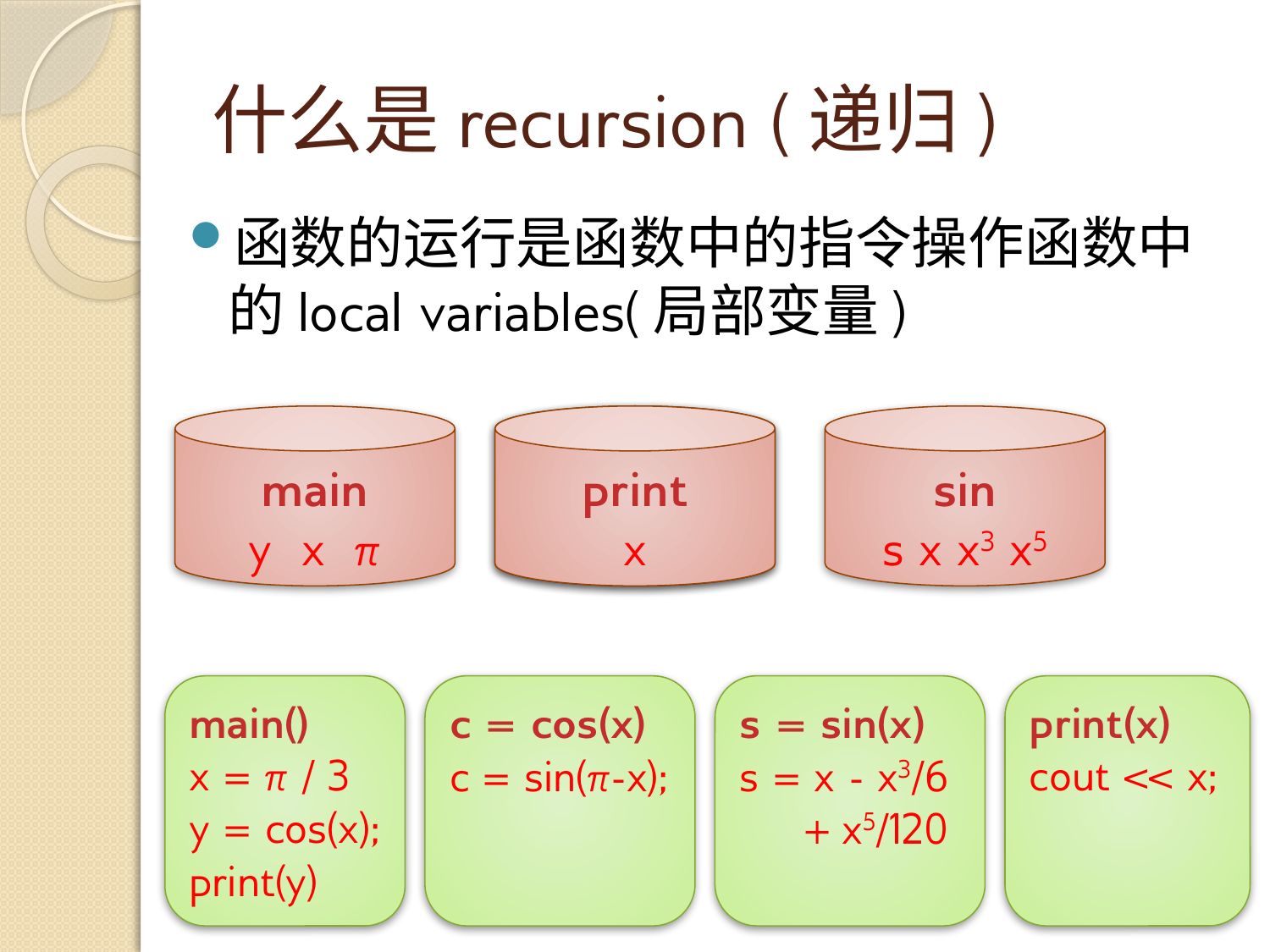

# 什么是recursion (递归)
函数的运行是函数中的指令操作函数中的local variables(局部变量)
main
y  x  π
cos
c  x  π
print
x
sin
s x x3 x5
main()
x = π / 3
y = cos(x);
print(y)

c = cos(x)
c = sin(π-x);

s = sin(x)
s = x - x3/6
     + x5/120

print(x)
cout << x;